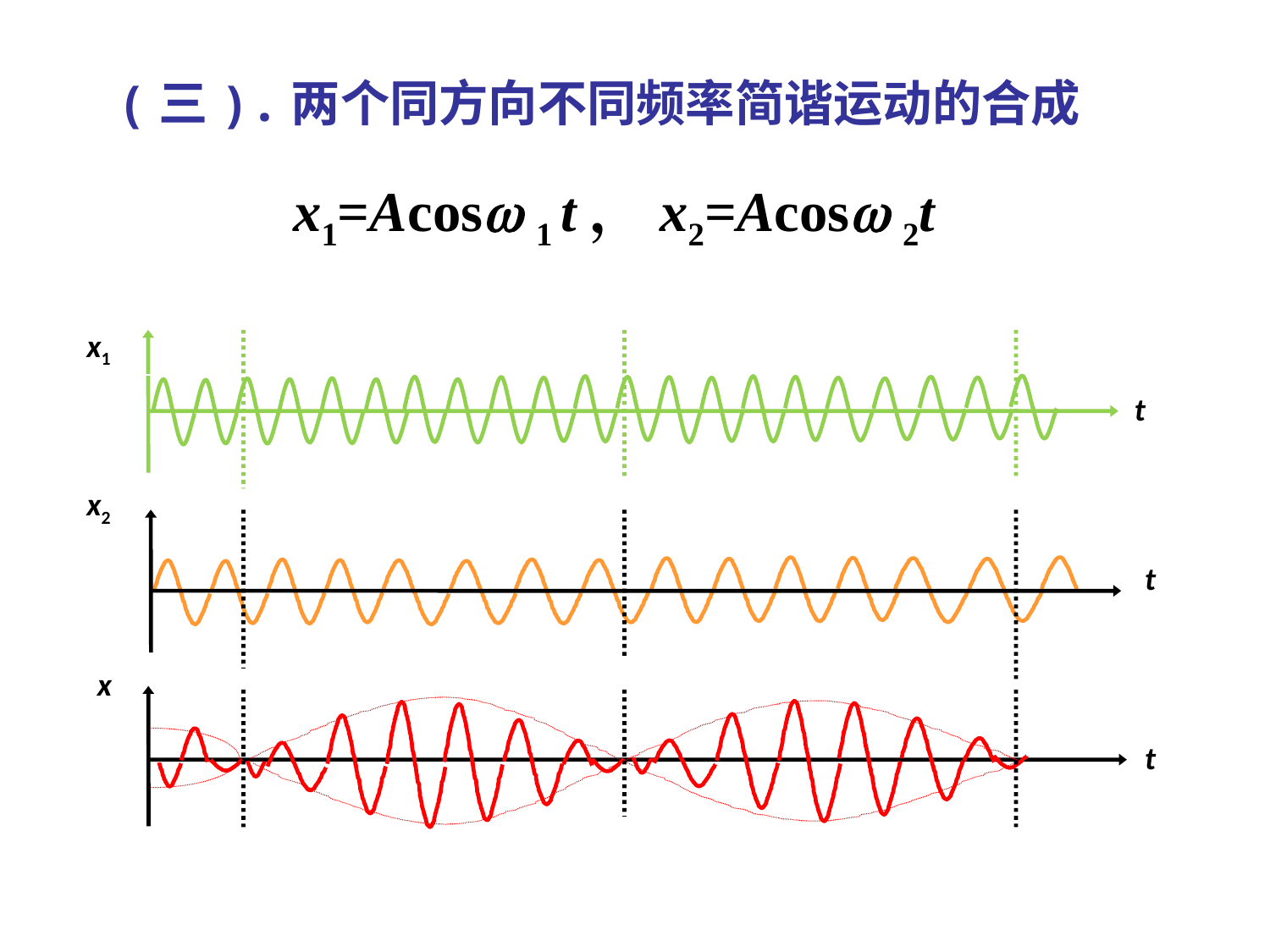

(三).两个同方向不同频率简谐运动的合成
 x1=Acosω 1 t，x2=Acosω 2t
x1

t
x2

t
x

t